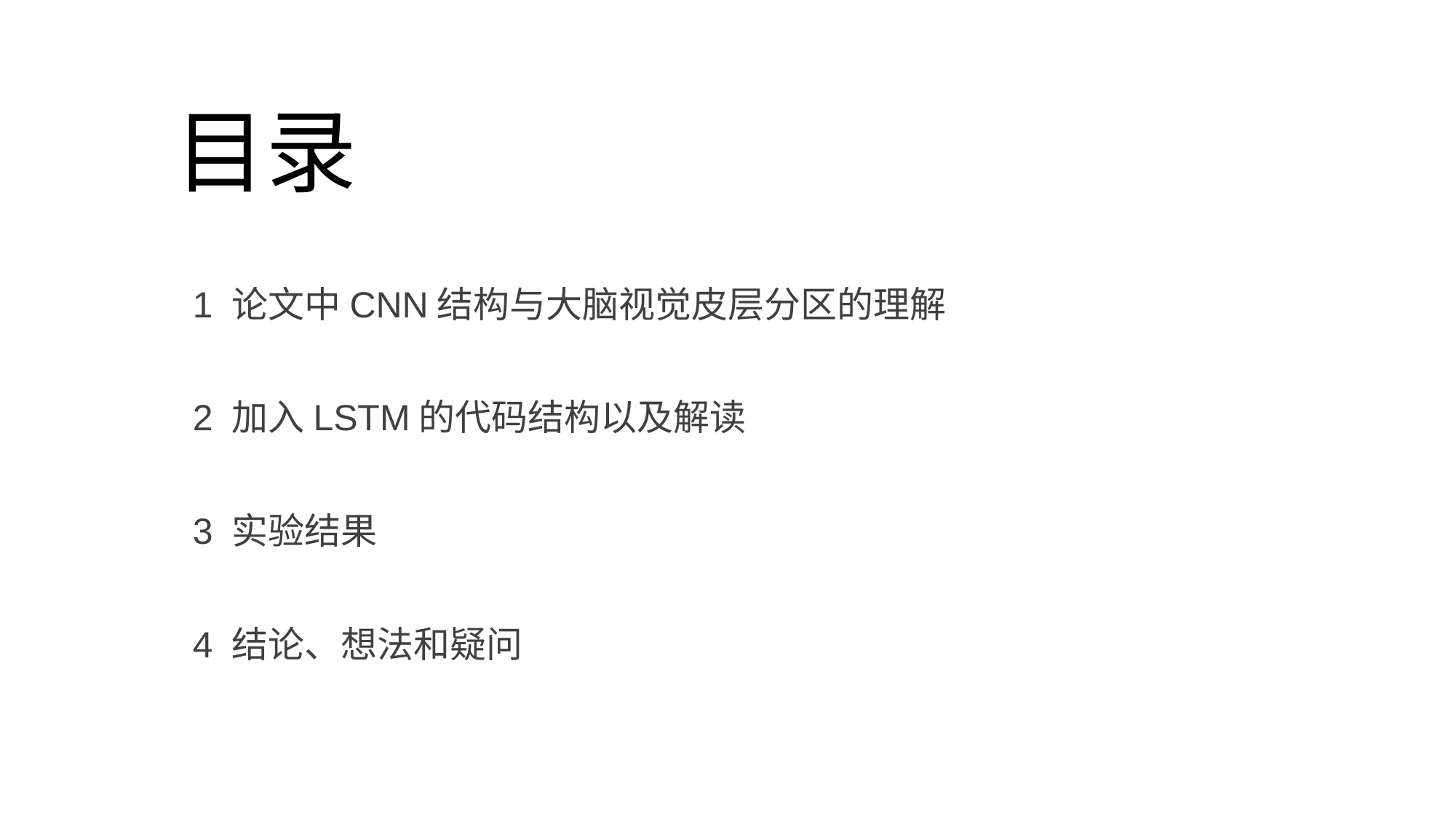

# 目录
1 论文中CNN结构与大脑视觉皮层分区的理解

2 加入LSTM的代码结构以及解读

3 实验结果

4 结论、想法和疑问